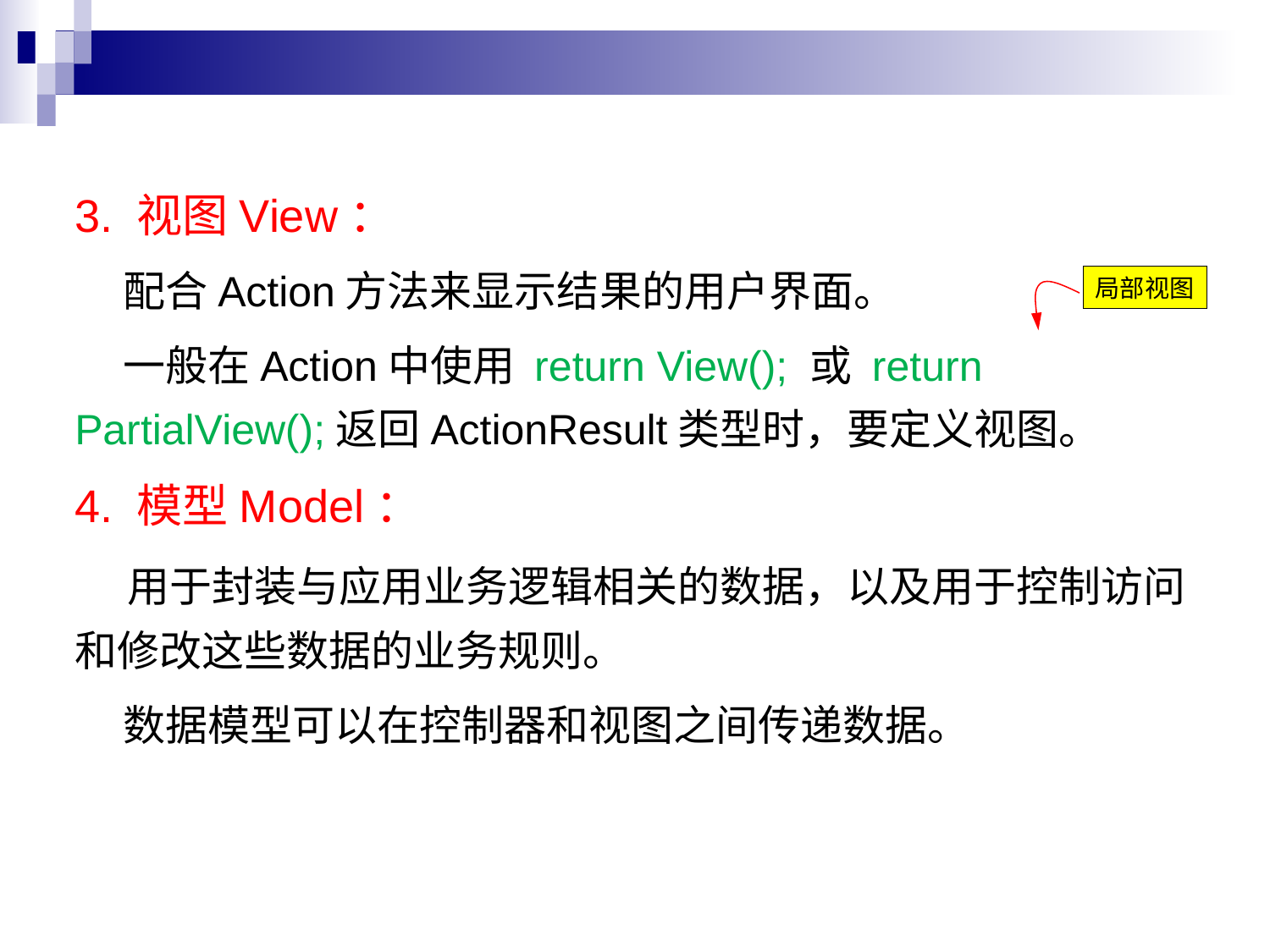

3. 视图View：
    配合Action方法来显示结果的用户界面。
    一般在Action中使用 return View(); 或 return PartialView();返回ActionResult类型时，要定义视图。
4. 模型Model：
    用于封装与应用业务逻辑相关的数据，以及用于控制访问和修改这些数据的业务规则。
    数据模型可以在控制器和视图之间传递数据。

局部视图